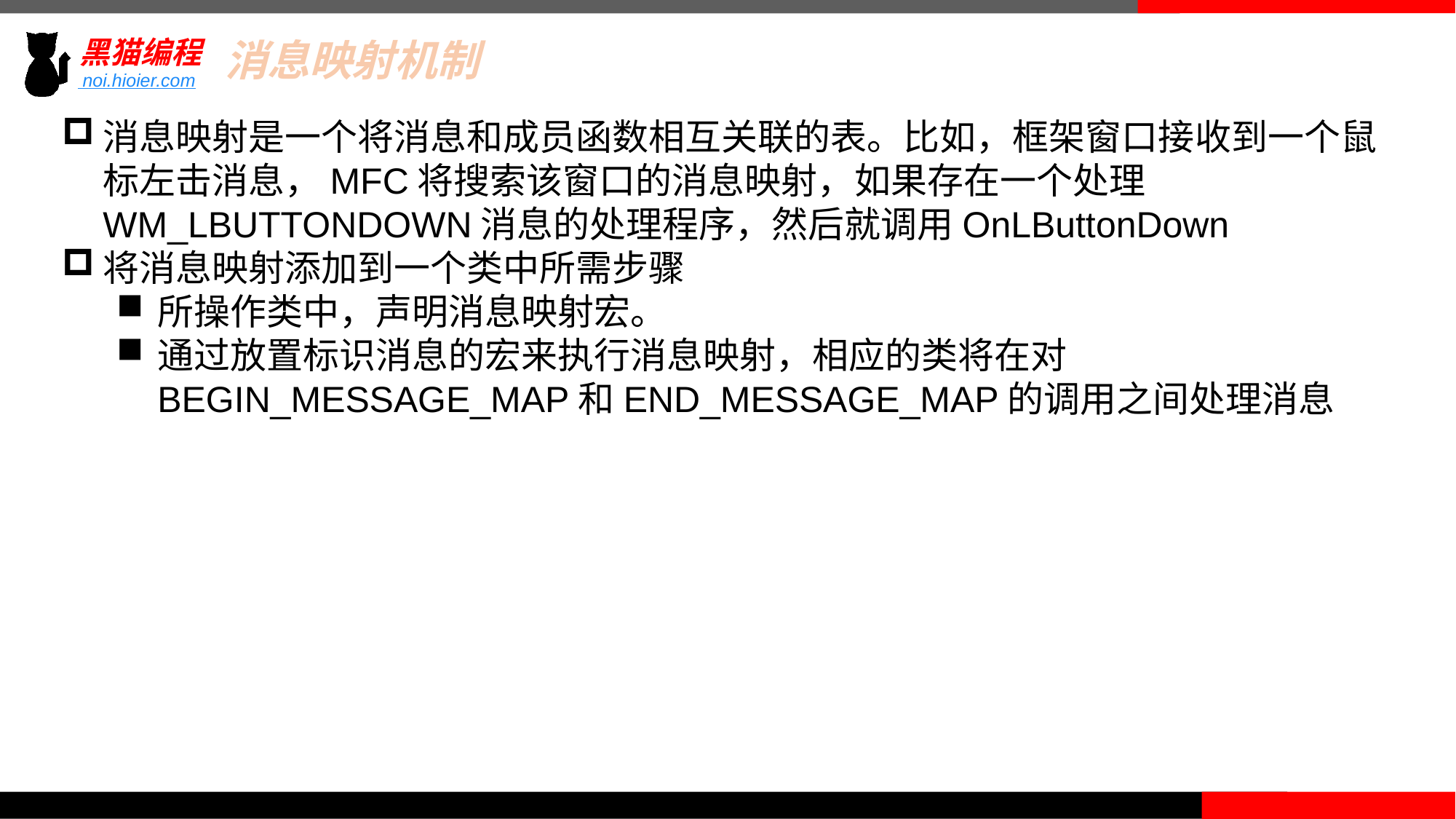

消息映射机制
消息映射是一个将消息和成员函数相互关联的表。比如，框架窗口接收到一个鼠标左击消息，MFC将搜索该窗口的消息映射，如果存在一个处理WM_LBUTTONDOWN消息的处理程序，然后就调用OnLButtonDown
将消息映射添加到一个类中所需步骤
所操作类中，声明消息映射宏。
通过放置标识消息的宏来执行消息映射，相应的类将在对BEGIN_MESSAGE_MAP和END_MESSAGE_MAP的调用之间处理消息